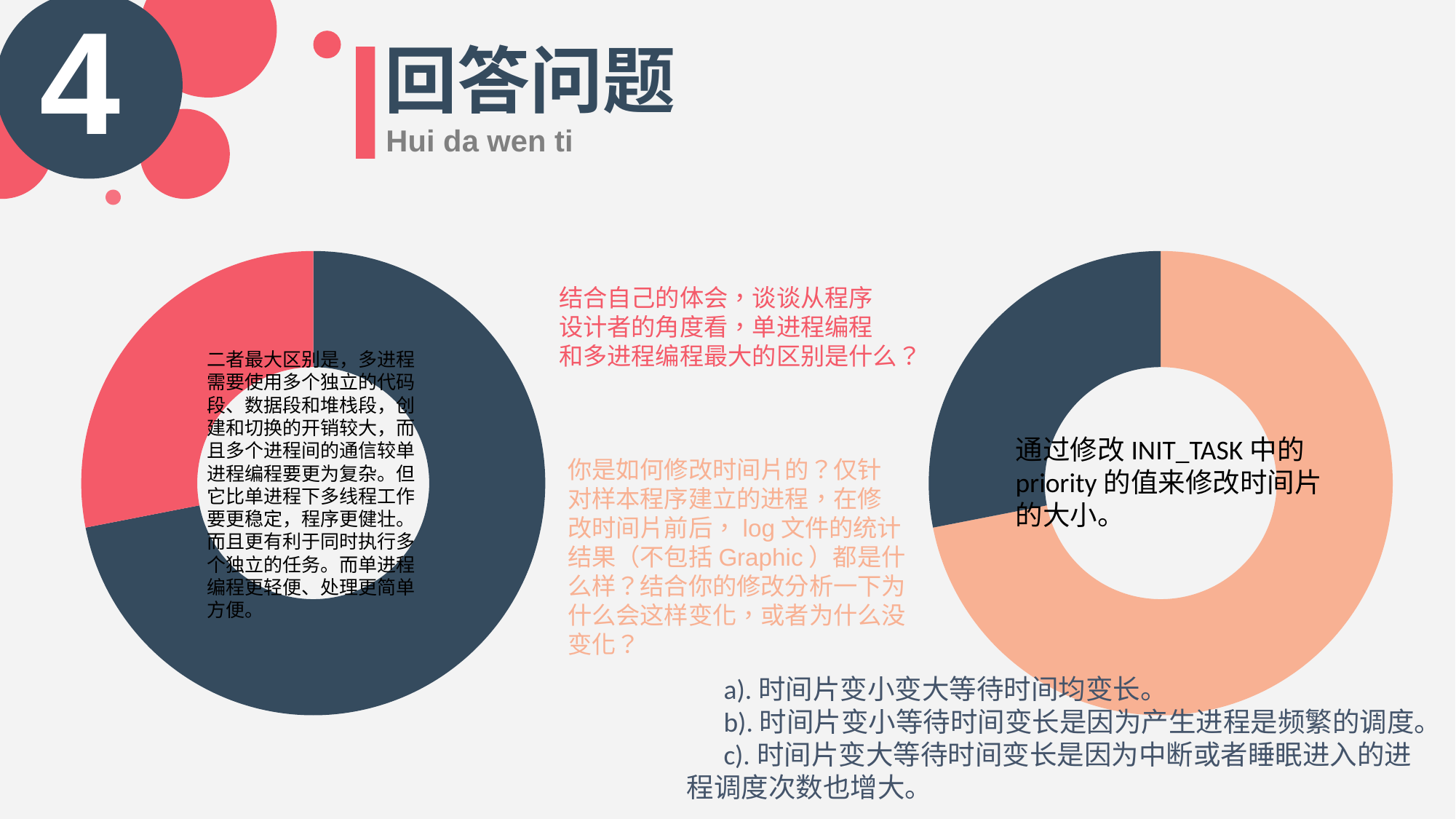

4

回答问题

Hui da wen ti

### Chart

| Category | 销售额 |
|---|---|
| 第一季度 | 8.200000000000001 |
| 第二季度 | 3.2 |

### Chart

| Category | 销售额 |
|---|---|
| 第一季度 | 8.200000000000001 |
| 第二季度 | 3.2 |
结合自己的体会，谈谈从程序
设计者的角度看，单进程编程
和多进程编程最大的区别是什么？
二者最大区别是，多进程需要使用多个独立的代码段、数据段和堆栈段，创建和切换的开销较大，而且多个进程间的通信较单进程编程要更为复杂。但它比单进程下多线程工作要更稳定，程序更健壮。而且更有利于同时执行多个独立的任务。而单进程编程更轻便、处理更简单方便。
通过修改INIT_TASK中的
priority的值来修改时间片
的大小。
你是如何修改时间片的？仅针
对样本程序建立的进程，在修
改时间片前后，log文件的统计
结果（不包括Graphic）都是什
么样？结合你的修改分析一下为
什么会这样变化，或者为什么没
变化？
      a).时间片变小变大等待时间均变长。
      b).时间片变小等待时间变长是因为产生进程是频繁的调度。
      c).时间片变大等待时间变长是因为中断或者睡眠进入的进程调度次数也增大。